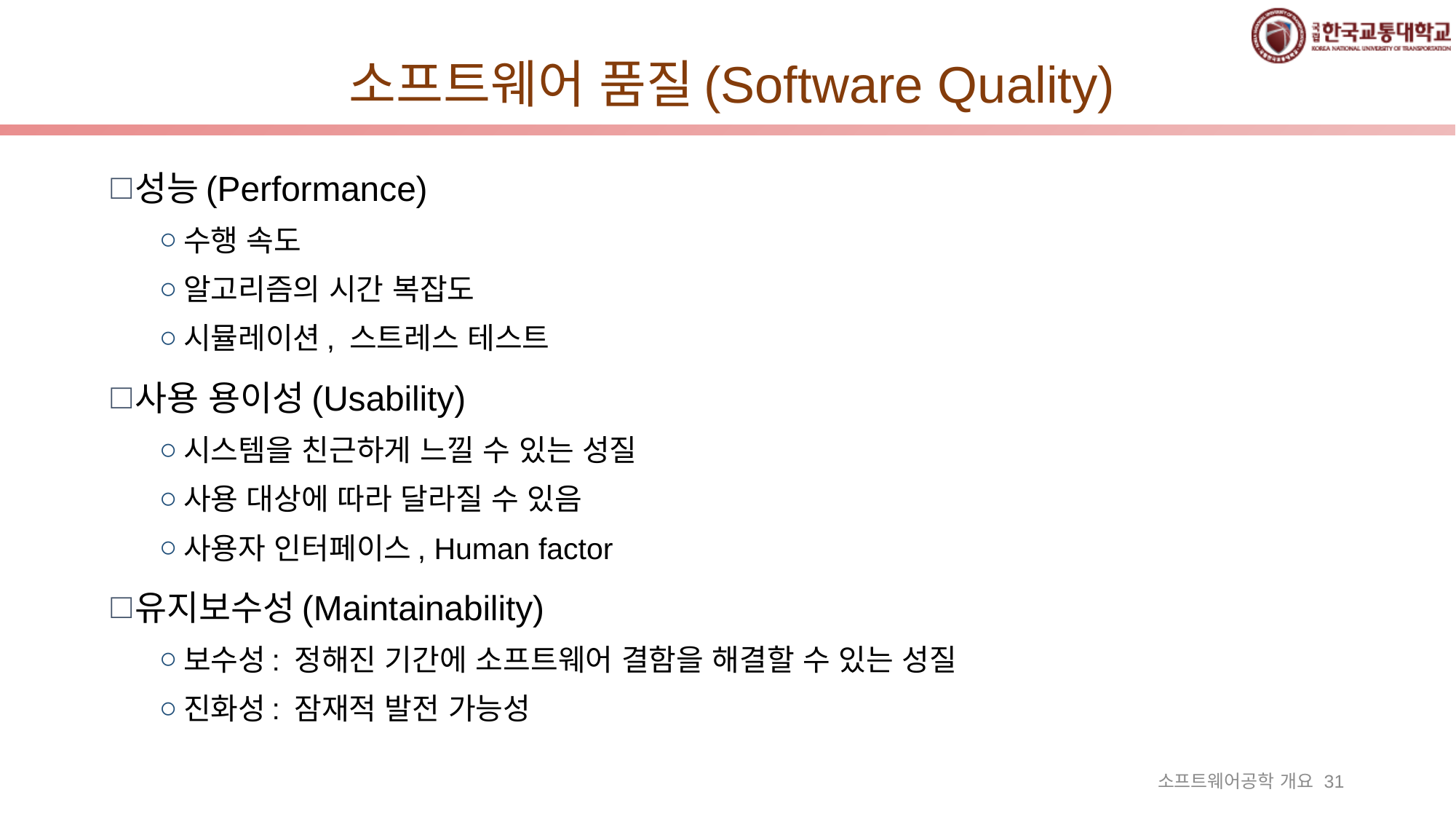

# 소프트웨어 품질(Software Quality)
성능(Performance)
수행 속도
알고리즘의 시간 복잡도
시뮬레이션, 스트레스 테스트
사용 용이성(Usability)
시스템을 친근하게 느낄 수 있는 성질
사용 대상에 따라 달라질 수 있음
사용자 인터페이스, Human factor
유지보수성(Maintainability)
보수성: 정해진 기간에 소프트웨어 결함을 해결할 수 있는 성질
진화성: 잠재적 발전 가능성
소프트웨어공학 개요 31